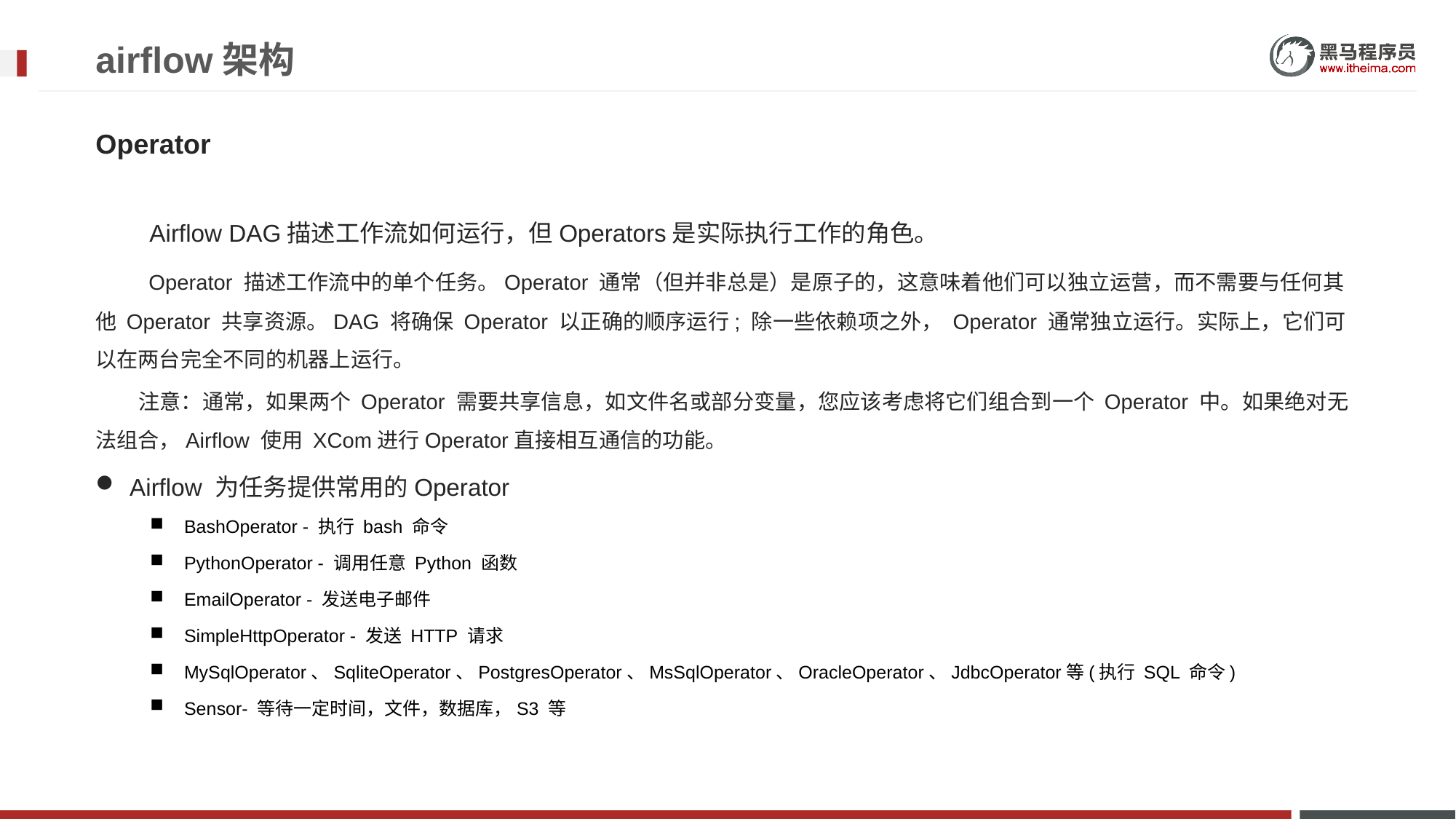

# airflow架构
Operator
        Airflow DAG描述工作流如何运行，但Operators是实际执行工作的角色。
        Operator 描述工作流中的单个任务。Operator 通常（但并非总是）是原子的，这意味着他们可以独立运营，而不需要与任何其他 Operator 共享资源。DAG 将确保 Operator 以正确的顺序运行; 除一些依赖项之外， Operator 通常独立运行。实际上，它们可以在两台完全不同的机器上运行。
        注意：通常，如果两个 Operator 需要共享信息，如文件名或部分变量，您应该考虑将它们组合到一个 Operator 中。如果绝对无法组合，Airflow 使用 XCom进行Operator直接相互通信的功能。
Airflow 为任务提供常用的Operator
BashOperator - 执行 bash 命令
PythonOperator - 调用任意 Python 函数
EmailOperator - 发送电子邮件
SimpleHttpOperator - 发送 HTTP 请求
MySqlOperator、SqliteOperator、PostgresOperator、MsSqlOperator、OracleOperator、JdbcOperator等(执行 SQL 命令)
Sensor- 等待一定时间，文件，数据库，S3 等